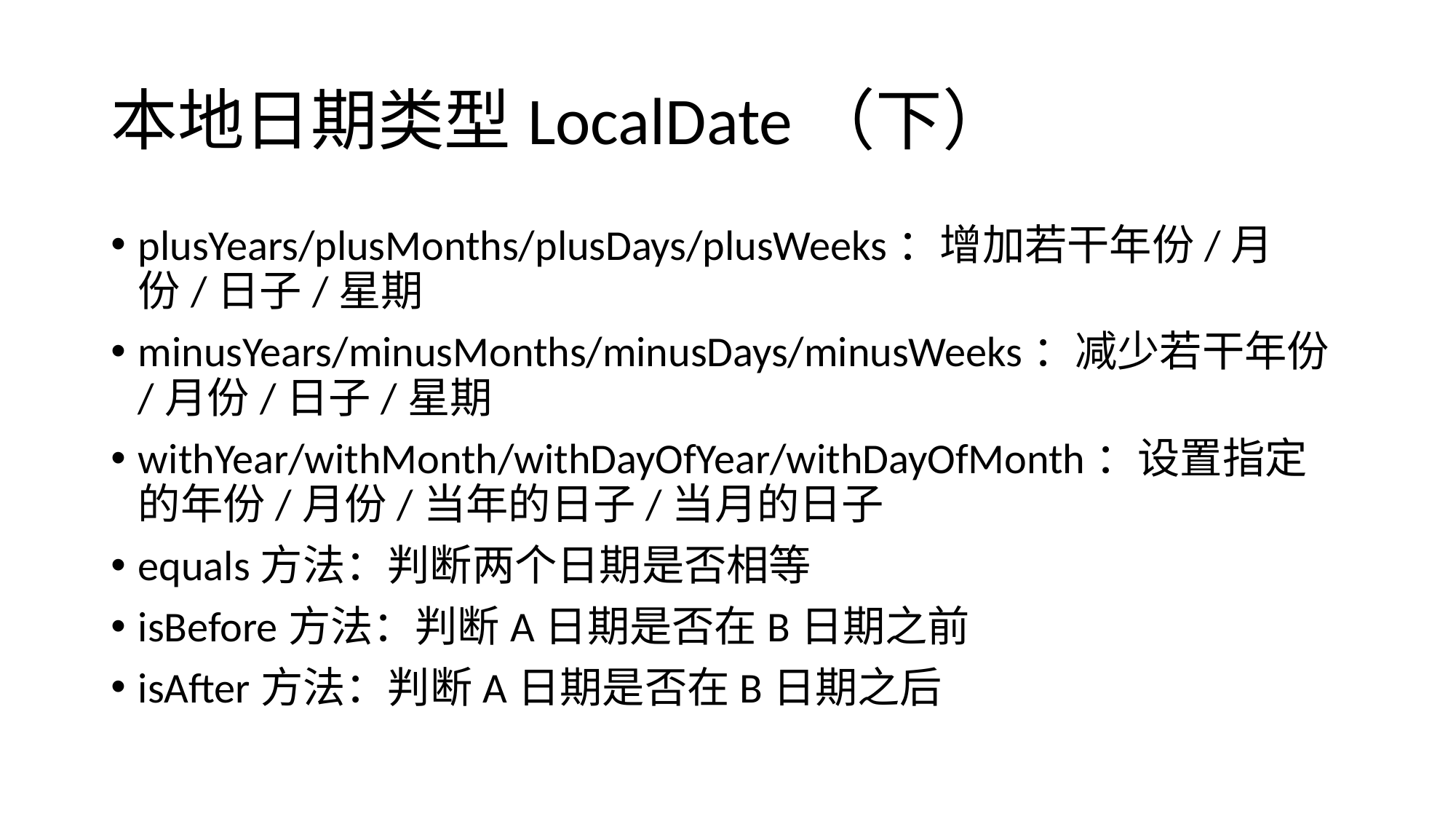

# 本地日期类型LocalDate（下）
plusYears/plusMonths/plusDays/plusWeeks：增加若干年份/月份/日子/星期
minusYears/minusMonths/minusDays/minusWeeks：减少若干年份/月份/日子/星期
withYear/withMonth/withDayOfYear/withDayOfMonth：设置指定的年份/月份/当年的日子/当月的日子
equals方法：判断两个日期是否相等
isBefore方法：判断A日期是否在B日期之前
isAfter方法：判断A日期是否在B日期之后